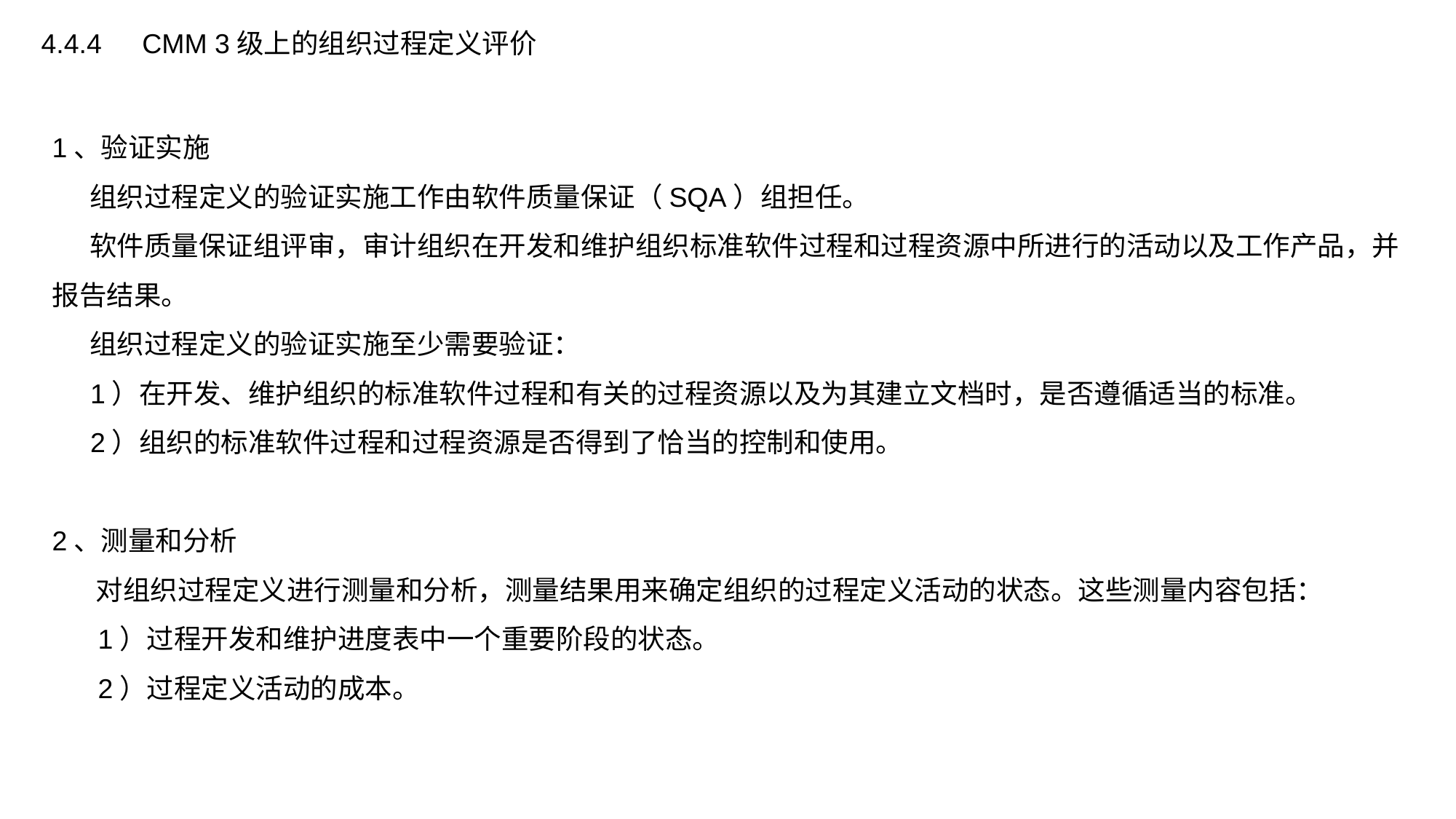

4.4.4　CMM 3级上的组织过程定义评价
1、验证实施
     组织过程定义的验证实施工作由软件质量保证（SQA）组担任。
     软件质量保证组评审，审计组织在开发和维护组织标准软件过程和过程资源中所进行的活动以及工作产品，并报告结果。
     组织过程定义的验证实施至少需要验证：
     1）在开发、维护组织的标准软件过程和有关的过程资源以及为其建立文档时，是否遵循适当的标准。
     2）组织的标准软件过程和过程资源是否得到了恰当的控制和使用。

2、测量和分析
      对组织过程定义进行测量和分析，测量结果用来确定组织的过程定义活动的状态。这些测量内容包括：
      1）过程开发和维护进度表中一个重要阶段的状态。
      2）过程定义活动的成本。